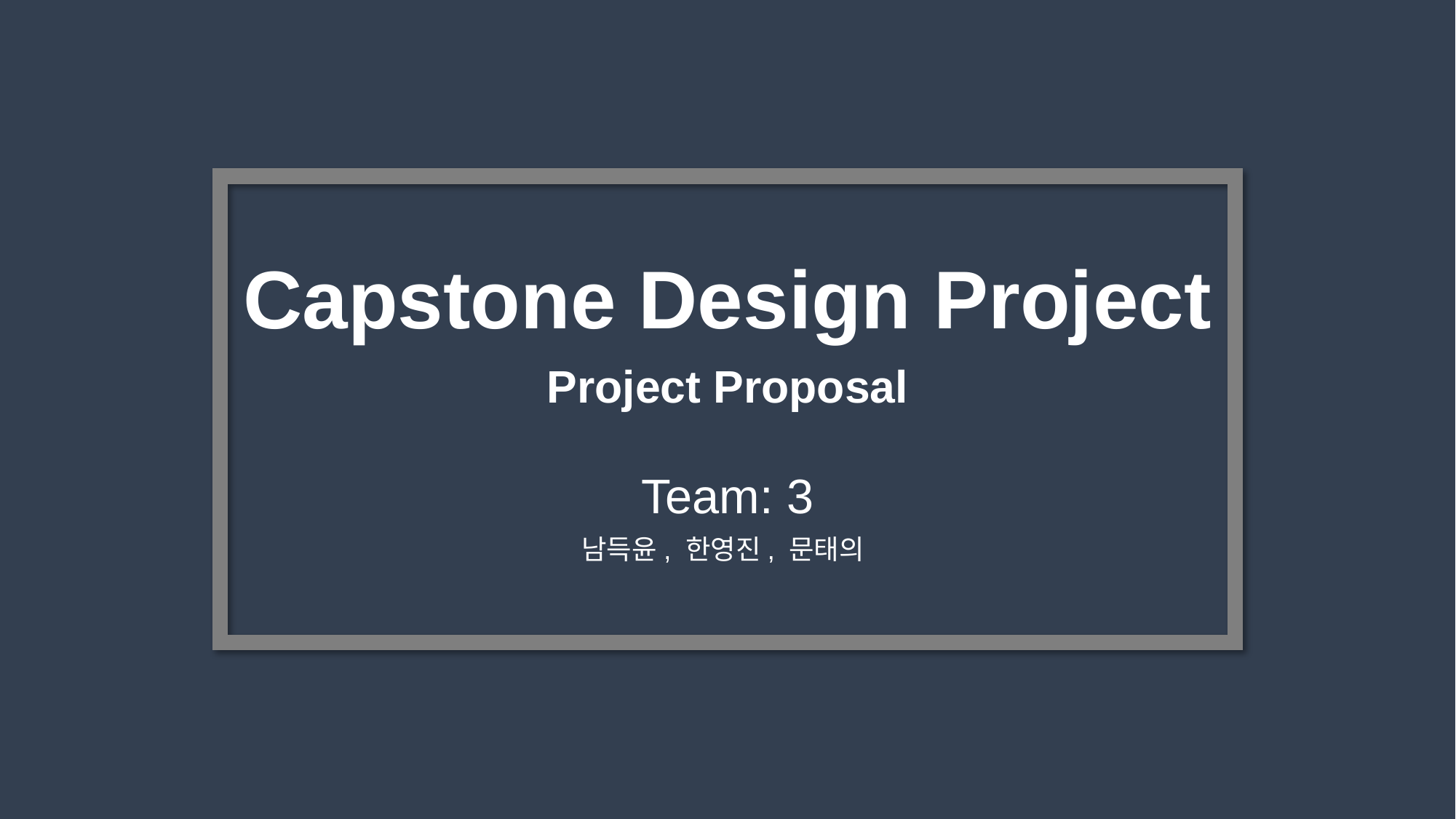

Capstone Design Project
Project Proposal
Team: 3
남득윤, 한영진, 문태의